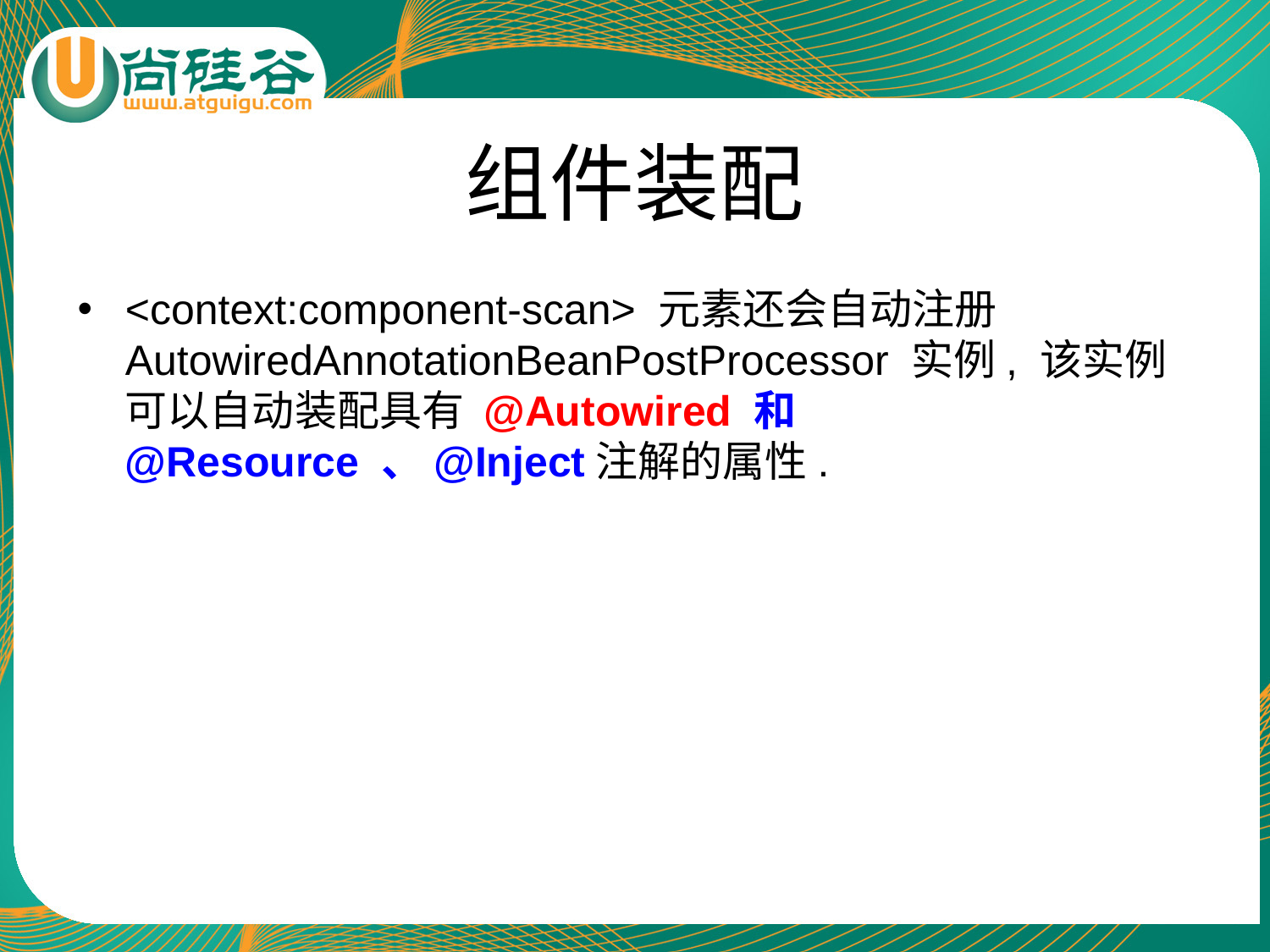

# 组件装配
<context:component-scan> 元素还会自动注册 AutowiredAnnotationBeanPostProcessor 实例, 该实例可以自动装配具有 @Autowired 和 @Resource 、@Inject注解的属性.